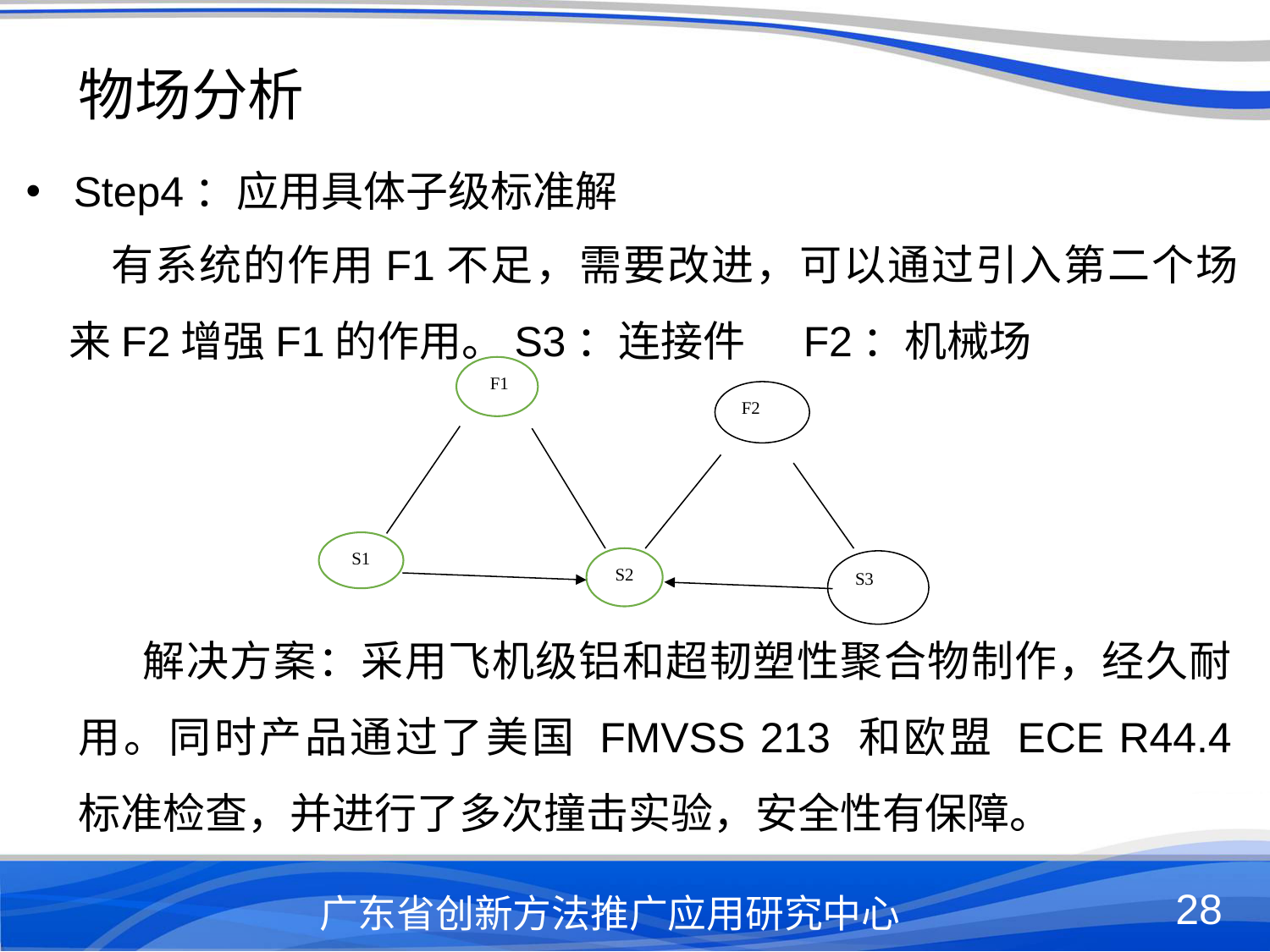

物场分析
Step4：应用具体子级标准解
有系统的作用F1不足，需要改进，可以通过引入第二个场来F2增强F1的作用。S3：连接件     F2：机械场
F1
F2

S1
S2
S3

 解决方案：采用飞机级铝和超韧塑性聚合物制作，经久耐用。同时产品通过了美国 FMVSS 213 和欧盟 ECE R44.4 标准检查，并进行了多次撞击实验，安全性有保障。
广东省创新方法推广应用研究中心
28